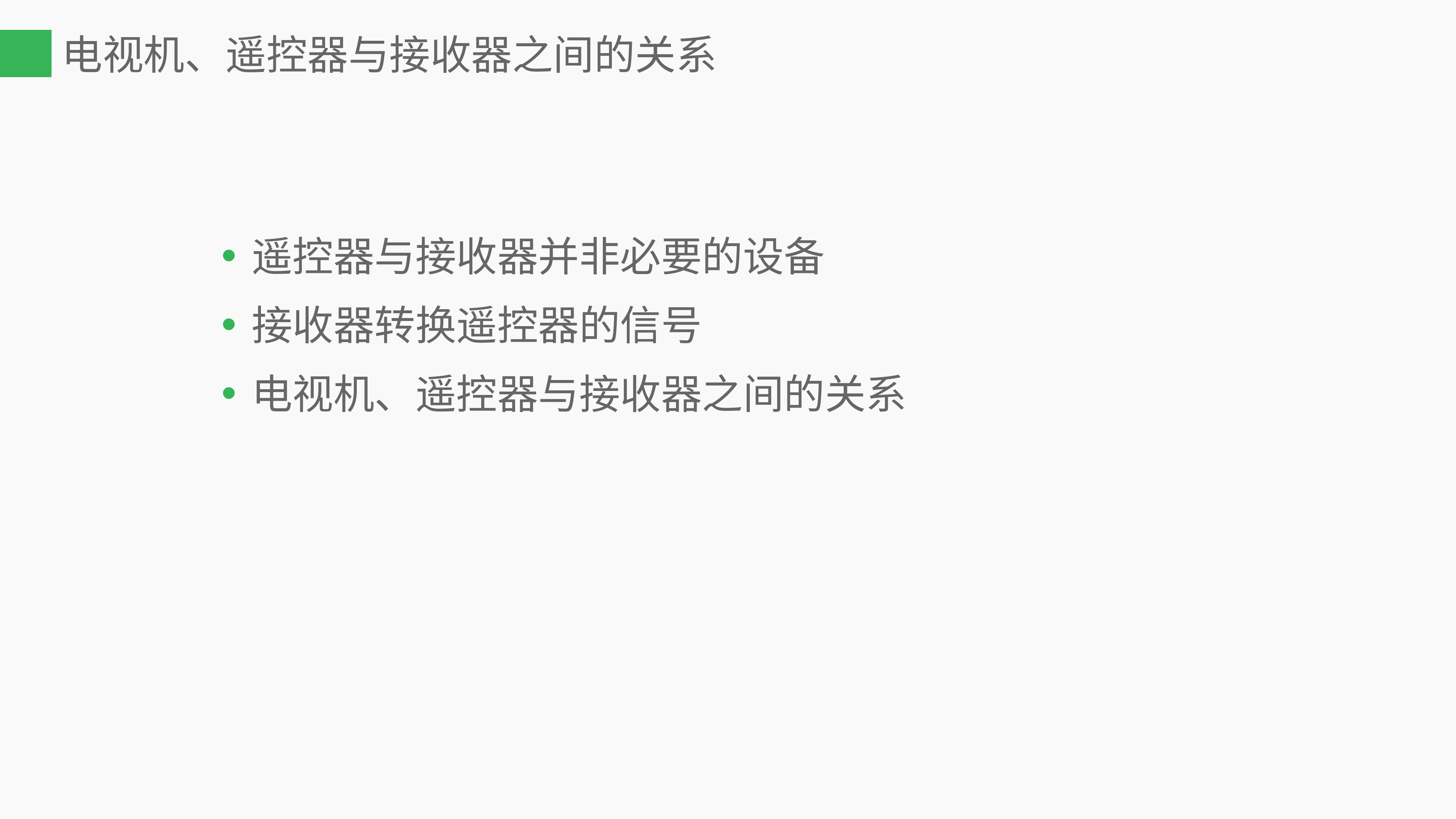

# 电视机、遥控器与接收器之间的关系
遥控器与接收器并非必要的设备
接收器转换遥控器的信号
电视机、遥控器与接收器之间的关系